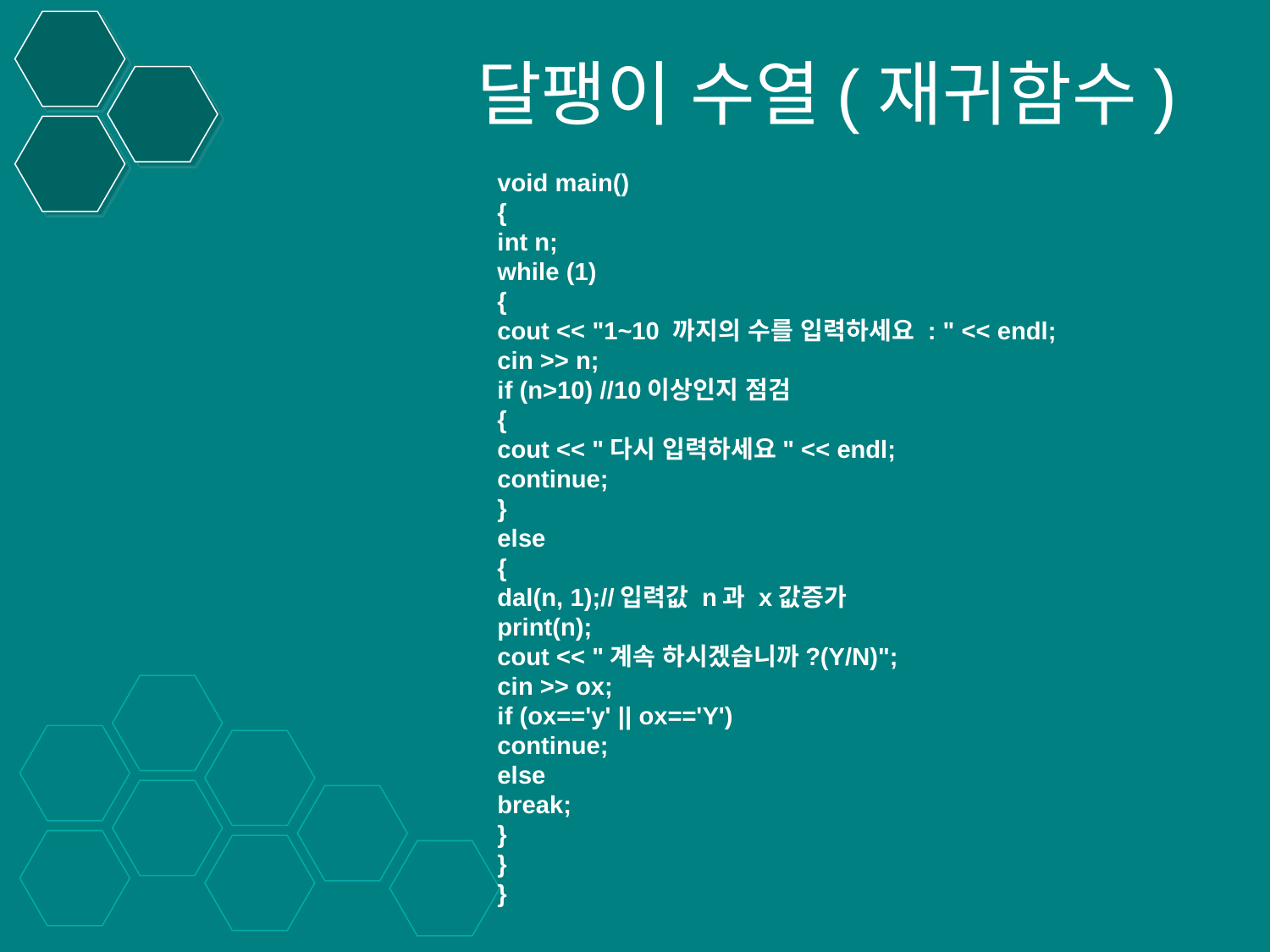

# 달팽이 수열(재귀함수)
void main()
{
int n;
while (1)
{
cout << "1~10 까지의 수를 입력하세요 : " << endl;
cin >> n;
if (n>10) //10이상인지 점검
{
cout << "다시 입력하세요" << endl;
continue;
}
else
{
dal(n, 1);//입력값 n과 x값증가
print(n);
cout << "계속 하시겠습니까?(Y/N)";
cin >> ox;
if (ox=='y' || ox=='Y')
continue;
else
break;
}
}
}